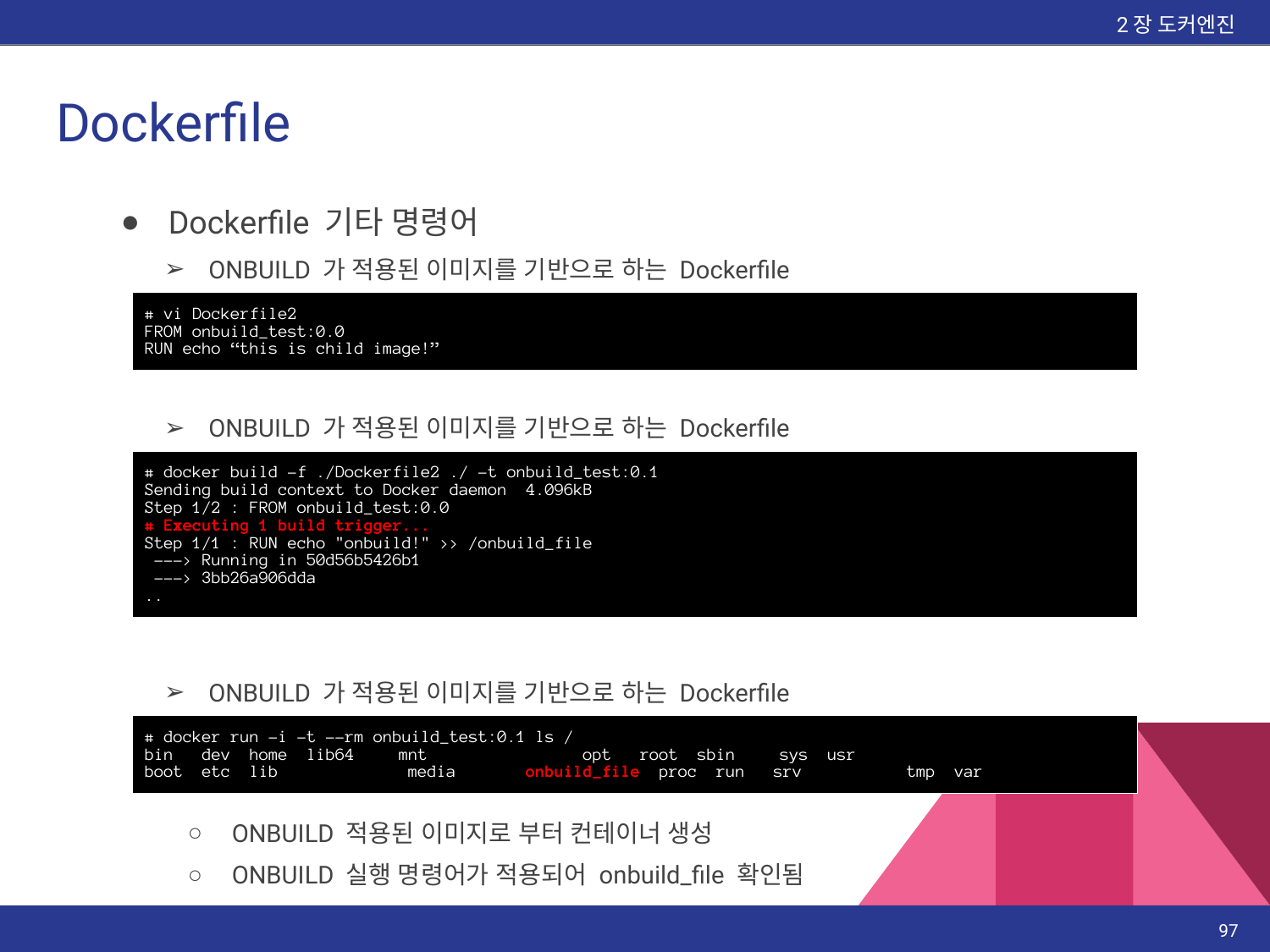

2장 도커엔진
# Dockerfile
Dockerfile 기타 명령어
ONBUILD 가 적용된 이미지를 기반으로 하는 Dockerfile

| # vi Dockerfile2 FROM onbuild\_test:0.0 RUN echo “this is child image!” |
| --- |
ONBUILD 가 적용된 이미지를 기반으로 하는 Dockerfile

| # docker build -f ./Dockerfile2 ./ -t onbuild\_test:0.1 Sending build context to Docker daemon 4.096kB Step 1/2 : FROM onbuild\_test:0.0 # Executing 1 build trigger... Step 1/1 : RUN echo "onbuild!" >> /onbuild\_file ---> Running in 50d56b5426b1 ---> 3bb26a906dda .. |
| --- |
ONBUILD 가 적용된 이미지를 기반으로 하는 Dockerfile

| # docker run -i -t --rm onbuild\_test:0.1 ls / bin dev home lib64 mnt opt root sbin sys usr boot etc lib media onbuild\_file proc run srv tmp var |
| --- |
ONBUILD 적용된 이미지로 부터 컨테이너 생성
ONBUILD 실행 명령어가 적용되어 onbuild_file 확인됨
97